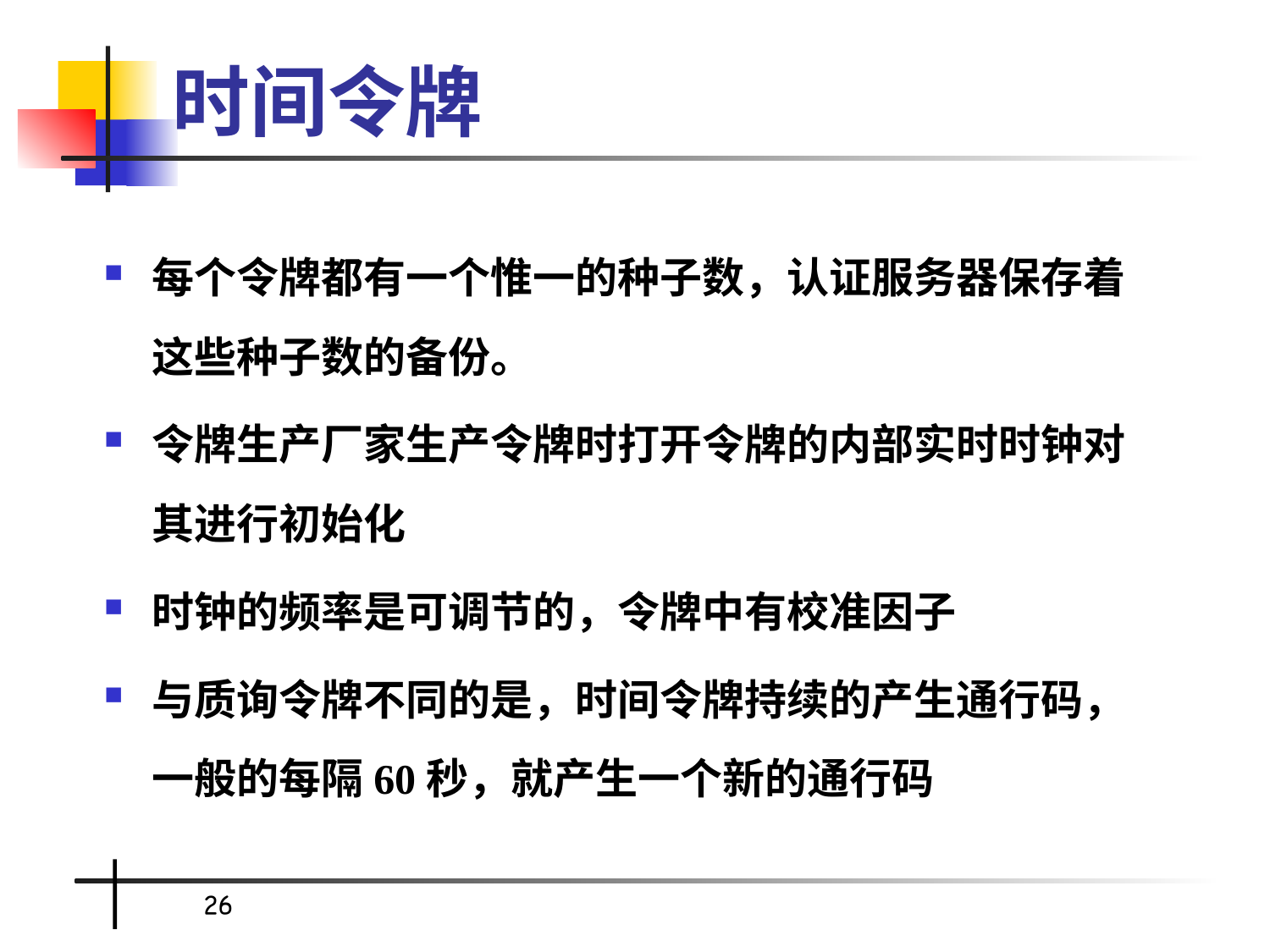

# 时间令牌
每个令牌都有一个惟一的种子数，认证服务器保存着这些种子数的备份。
令牌生产厂家生产令牌时打开令牌的内部实时时钟对其进行初始化
时钟的频率是可调节的，令牌中有校准因子
与质询令牌不同的是，时间令牌持续的产生通行码，一般的每隔60秒，就产生一个新的通行码
26